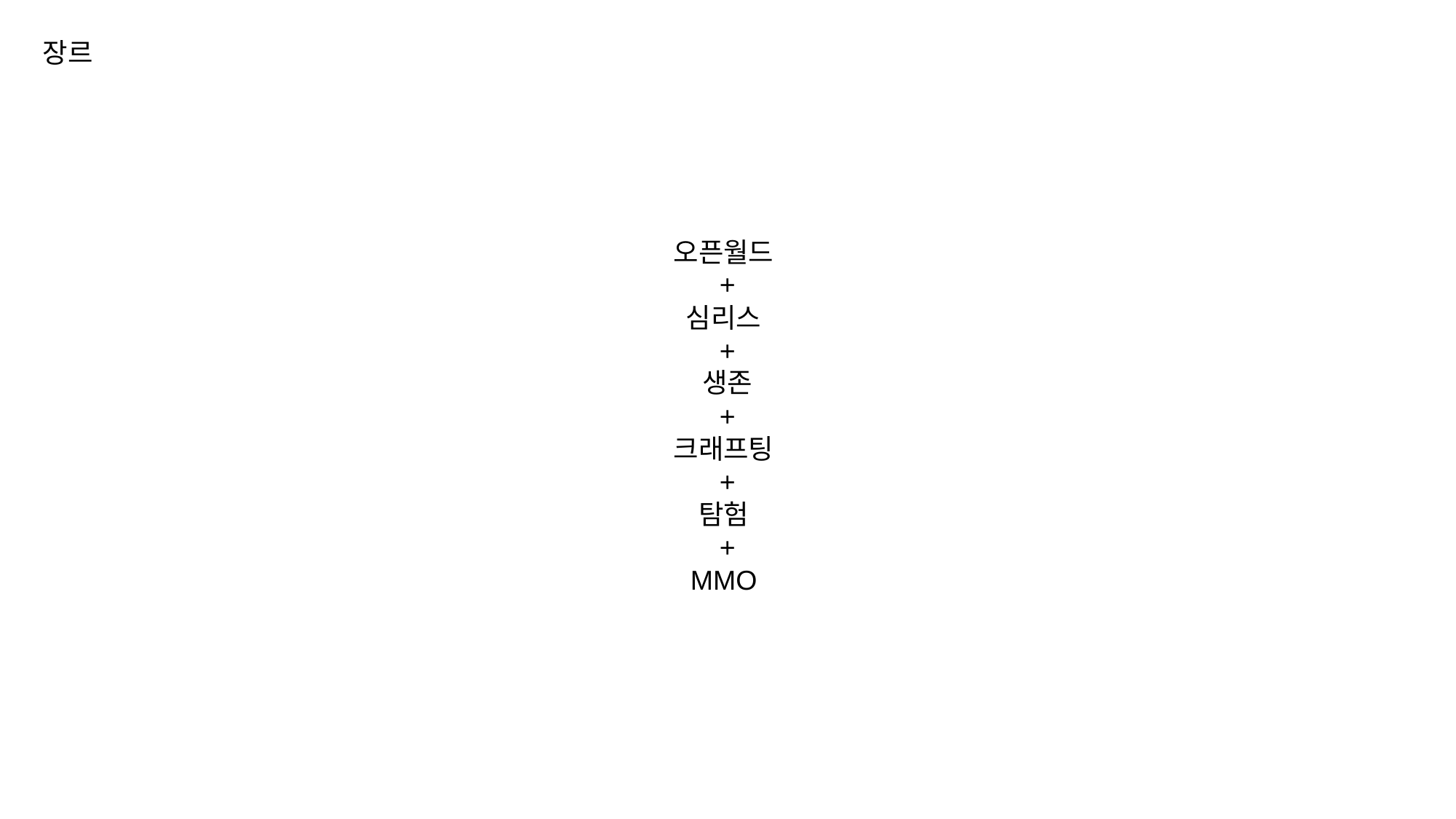

장르
오픈월드
+
심리스
+
생존
+
크래프팅
+
탐험
+
MMO